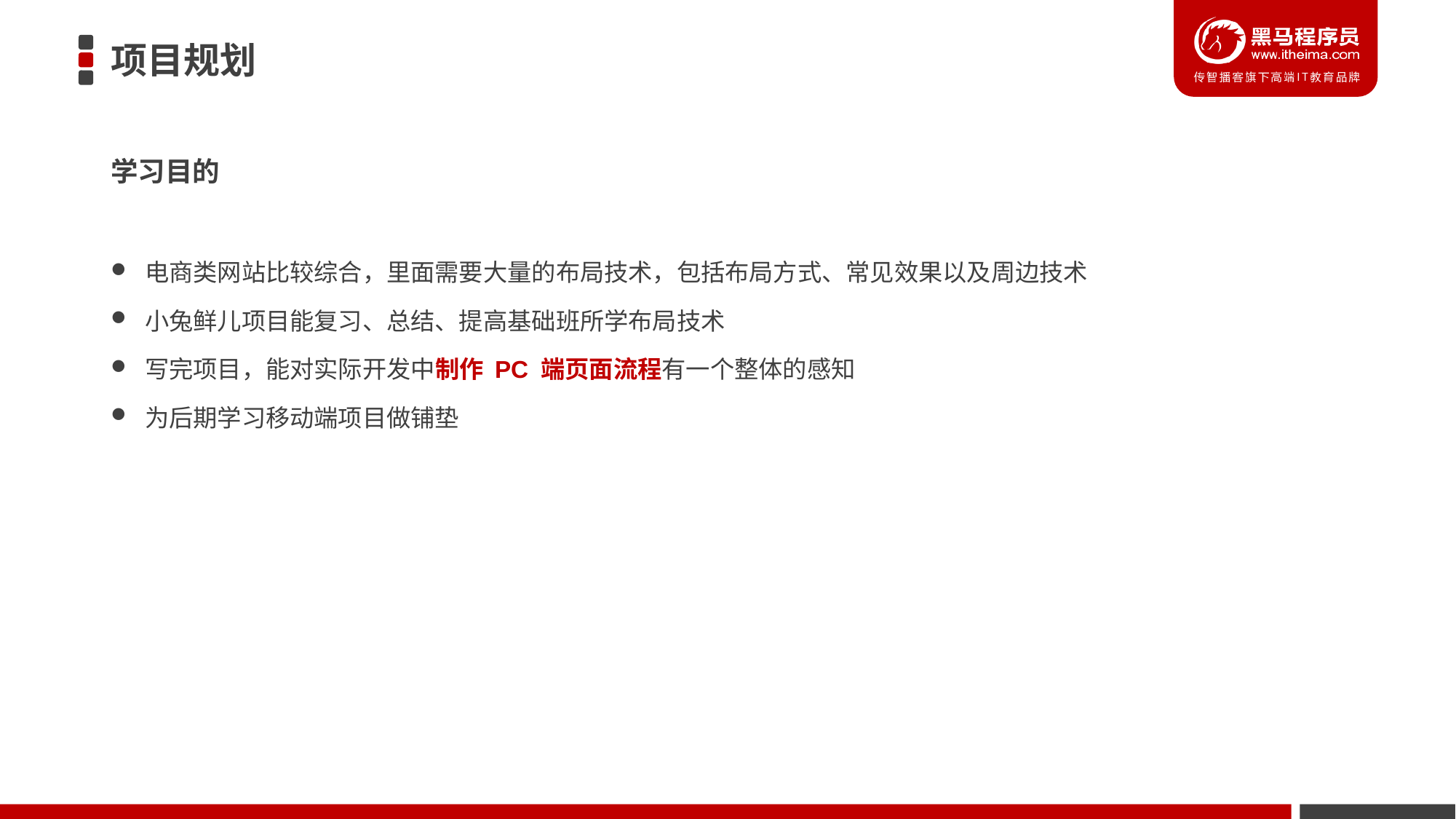

# 项目规划
学习目的
电商类网站比较综合，里面需要大量的布局技术，包括布局方式、常见效果以及周边技术
小兔鲜儿项目能复习、总结、提高基础班所学布局技术
写完项目，能对实际开发中制作 PC 端页面流程有一个整体的感知
为后期学习移动端项目做铺垫